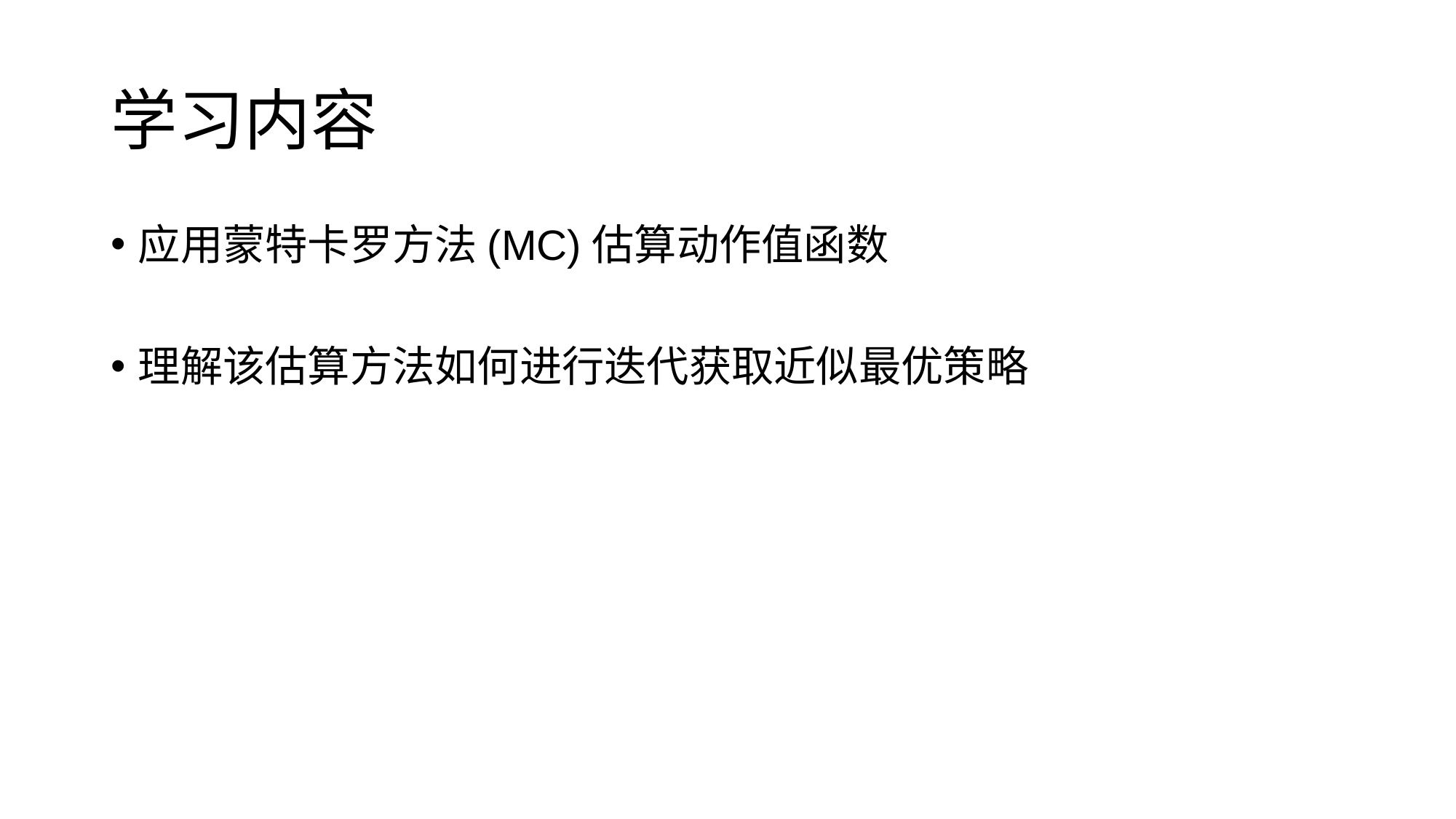

# 学习内容
应用蒙特卡罗方法(MC)估算动作值函数

理解该估算方法如何进行迭代获取近似最优策略